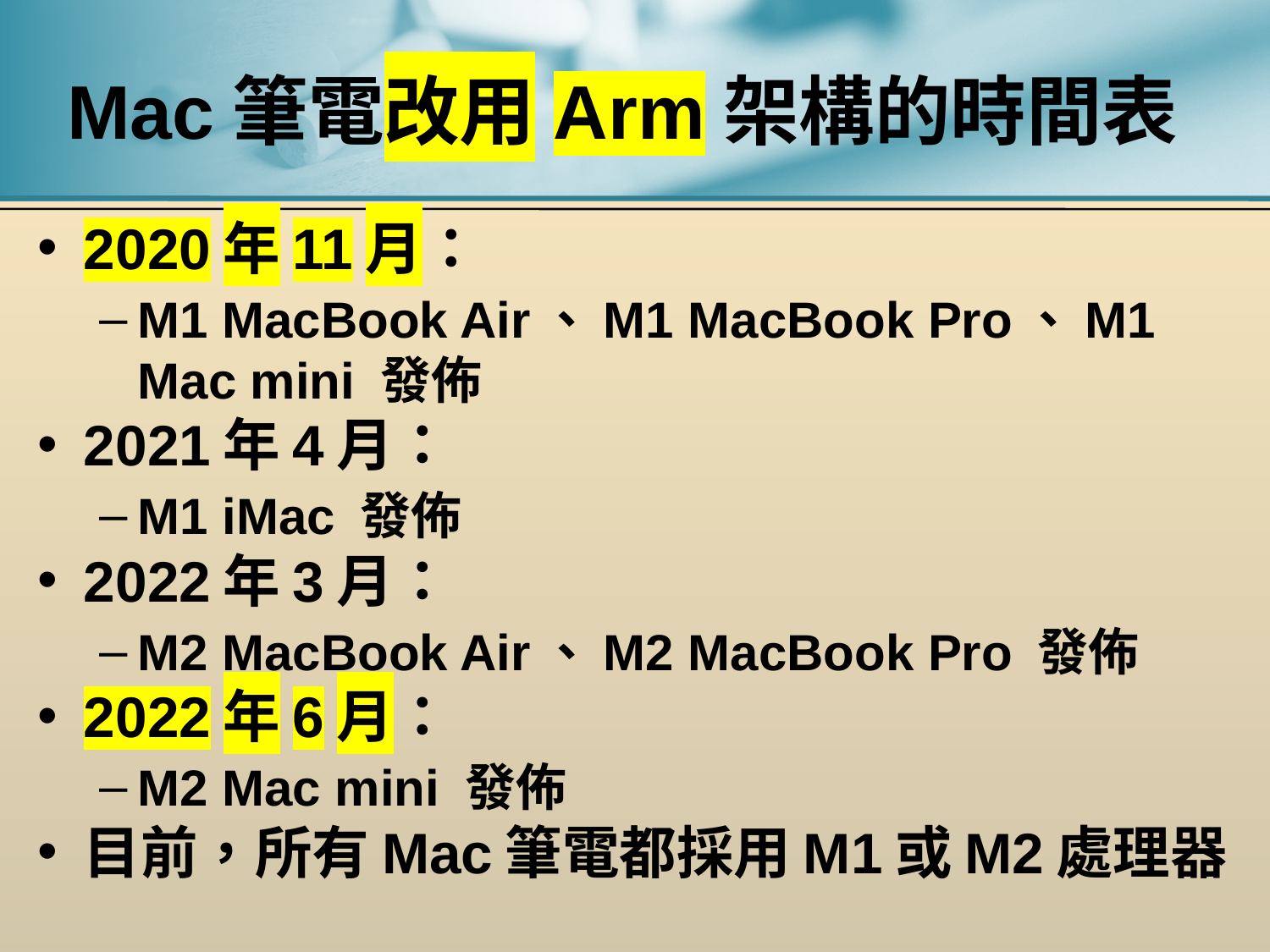

# Mac筆電改用Arm架構的時間表
2020年11月：
M1 MacBook Air、M1 MacBook Pro、M1 Mac mini 發佈
2021年4月：
M1 iMac 發佈
2022年3月：
M2 MacBook Air、M2 MacBook Pro 發佈
2022年6月：
M2 Mac mini 發佈
目前，所有Mac筆電都採用M1或M2處理器